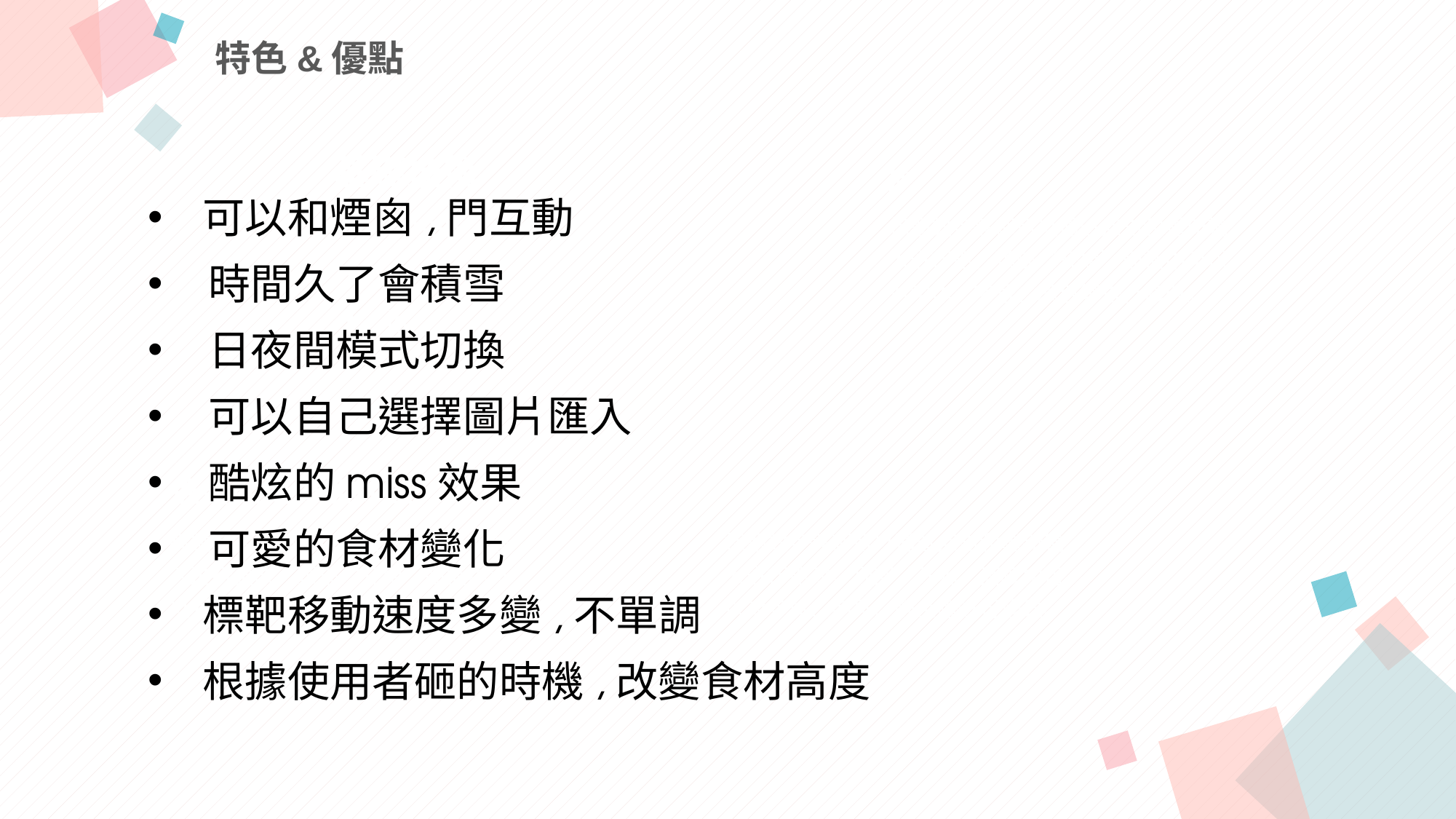

特色&優點
基礎技術
js
可以和煙囪,門互動
 時間久了會積雪
 日夜間模式切換
 可以自己選擇圖片匯入
 酷炫的miss效果
 可愛的食材變化
標靶移動速度多變,不單調
根據使用者砸的時機,改變食材高度

html5
css
js
标题数字等都可以通过点击和重新输入进行更，顶部“开始”面板中可以对字体、字号、颜色等进行修改。

点击此处添加标题
标题数字等都可以通过点击和重新输入进行更改，顶部“开始”面板中可以对字体、字号、颜色等进行修改。
标题数字等都可以通过点击和重新输入进行更改，顶部“开始”面板中可以对字体、字号、颜色等进行修改。